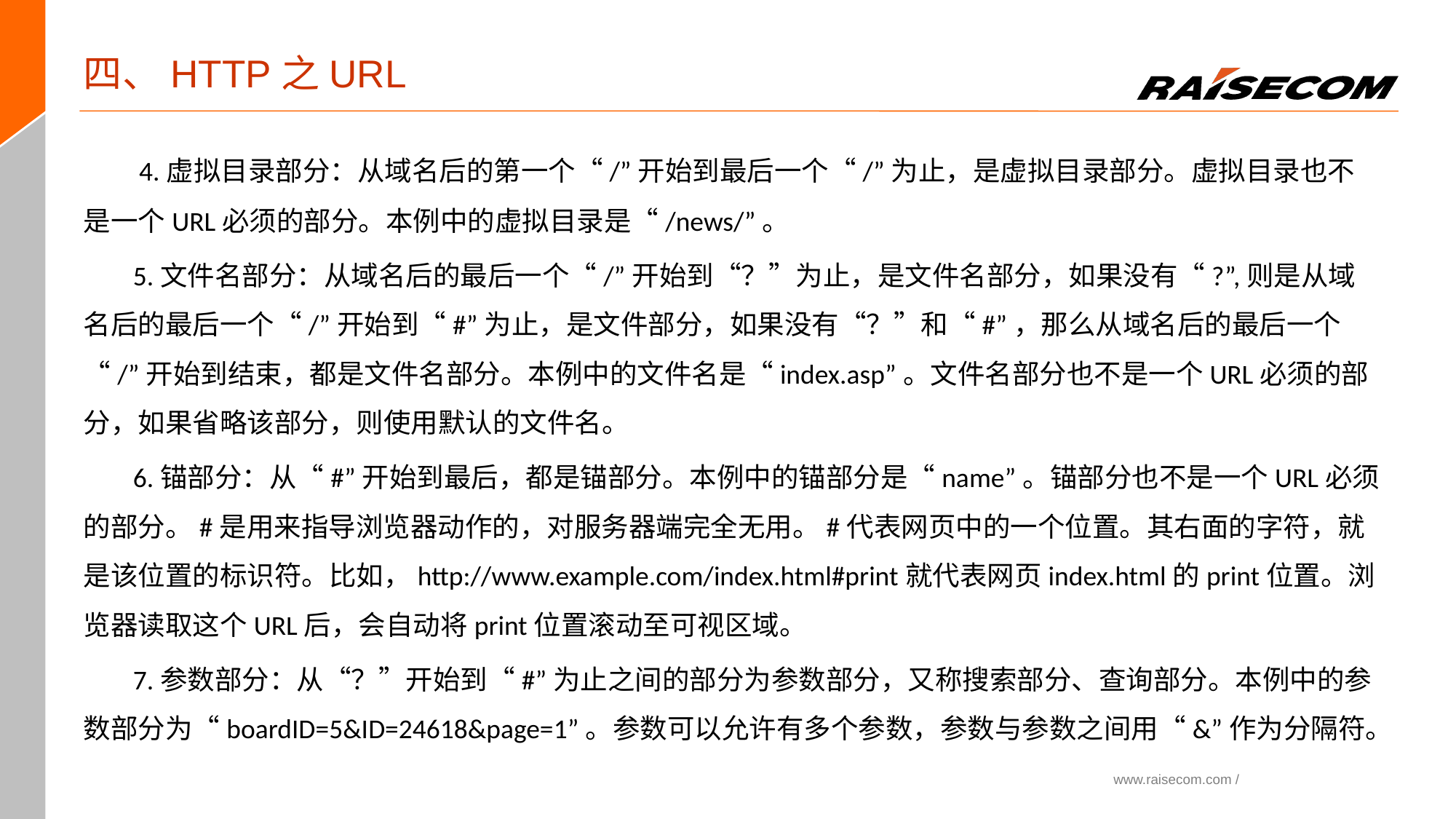

# 四、HTTP之URL
        4.虚拟目录部分：从域名后的第一个“/”开始到最后一个“/”为止，是虚拟目录部分。虚拟目录也不是一个URL必须的部分。本例中的虚拟目录是“/news/”。
        5.文件名部分：从域名后的最后一个“/”开始到“？”为止，是文件名部分，如果没有“?”,则是从域名后的最后一个“/”开始到“#”为止，是文件部分，如果没有“？”和“#”，那么从域名后的最后一个“/”开始到结束，都是文件名部分。本例中的文件名是“index.asp”。文件名部分也不是一个URL必须的部分，如果省略该部分，则使用默认的文件名。
        6.锚部分：从“#”开始到最后，都是锚部分。本例中的锚部分是“name”。锚部分也不是一个URL必须的部分。#是用来指导浏览器动作的，对服务器端完全无用。#代表网页中的一个位置。其右面的字符，就是该位置的标识符。比如，http://www.example.com/index.html#print就代表网页index.html的print位置。浏览器读取这个URL后，会自动将print位置滚动至可视区域。
        7.参数部分：从“？”开始到“#”为止之间的部分为参数部分，又称搜索部分、查询部分。本例中的参数部分为“boardID=5&ID=24618&page=1”。参数可以允许有多个参数，参数与参数之间用“&”作为分隔符。